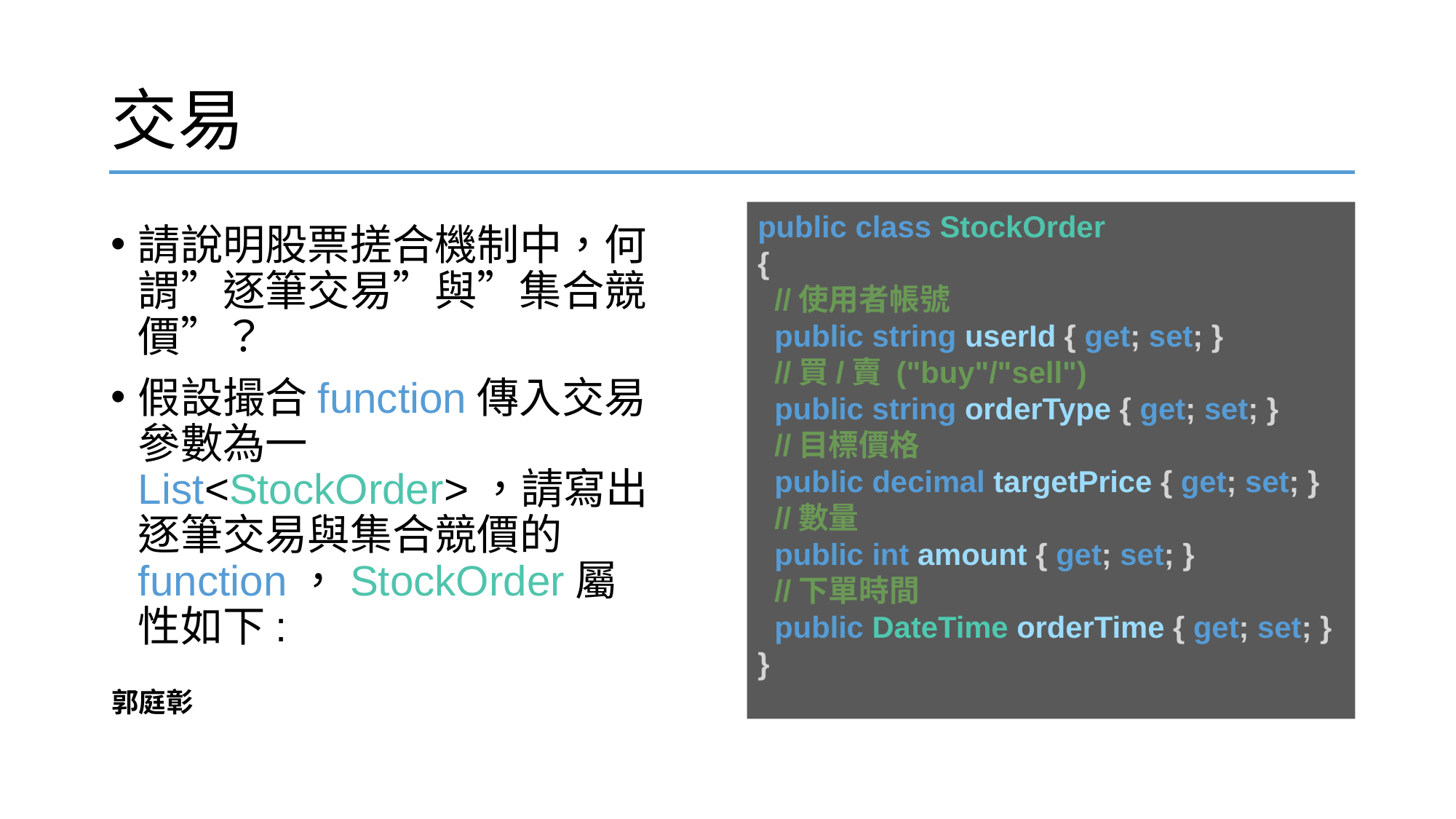

# 交易
public class StockOrder
{
  //使用者帳號
  public string userId { get; set; }
  //買/賣 ("buy"/"sell")
  public string orderType { get; set; }
  //目標價格
  public decimal targetPrice { get; set; }
  //數量
  public int amount { get; set; }
  //下單時間
  public DateTime orderTime { get; set; }
}

請說明股票搓合機制中，何謂”逐筆交易”與”集合競價”？
假設撮合function傳入交易參數為一List<StockOrder>，請寫出逐筆交易與集合競價的function，StockOrder屬性如下:

郭庭彰